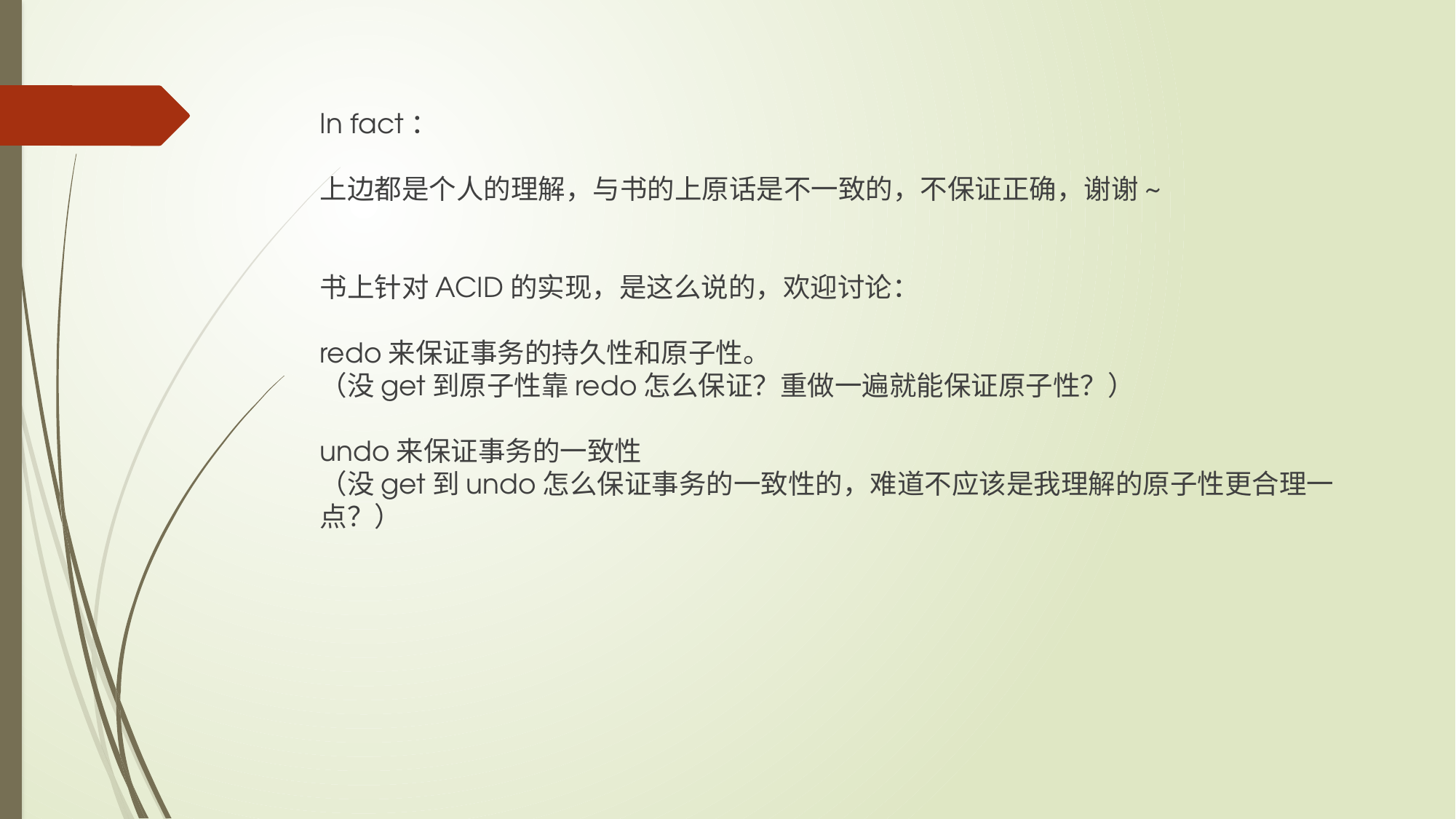

In fact：

上边都是个人的理解，与书的上原话是不一致的，不保证正确，谢谢~

书上针对ACID的实现，是这么说的，欢迎讨论：

redo来保证事务的持久性和原子性。
（没get到原子性靠redo怎么保证？重做一遍就能保证原子性？）

undo来保证事务的一致性
（没get到undo怎么保证事务的一致性的，难道不应该是我理解的原子性更合理一点？）